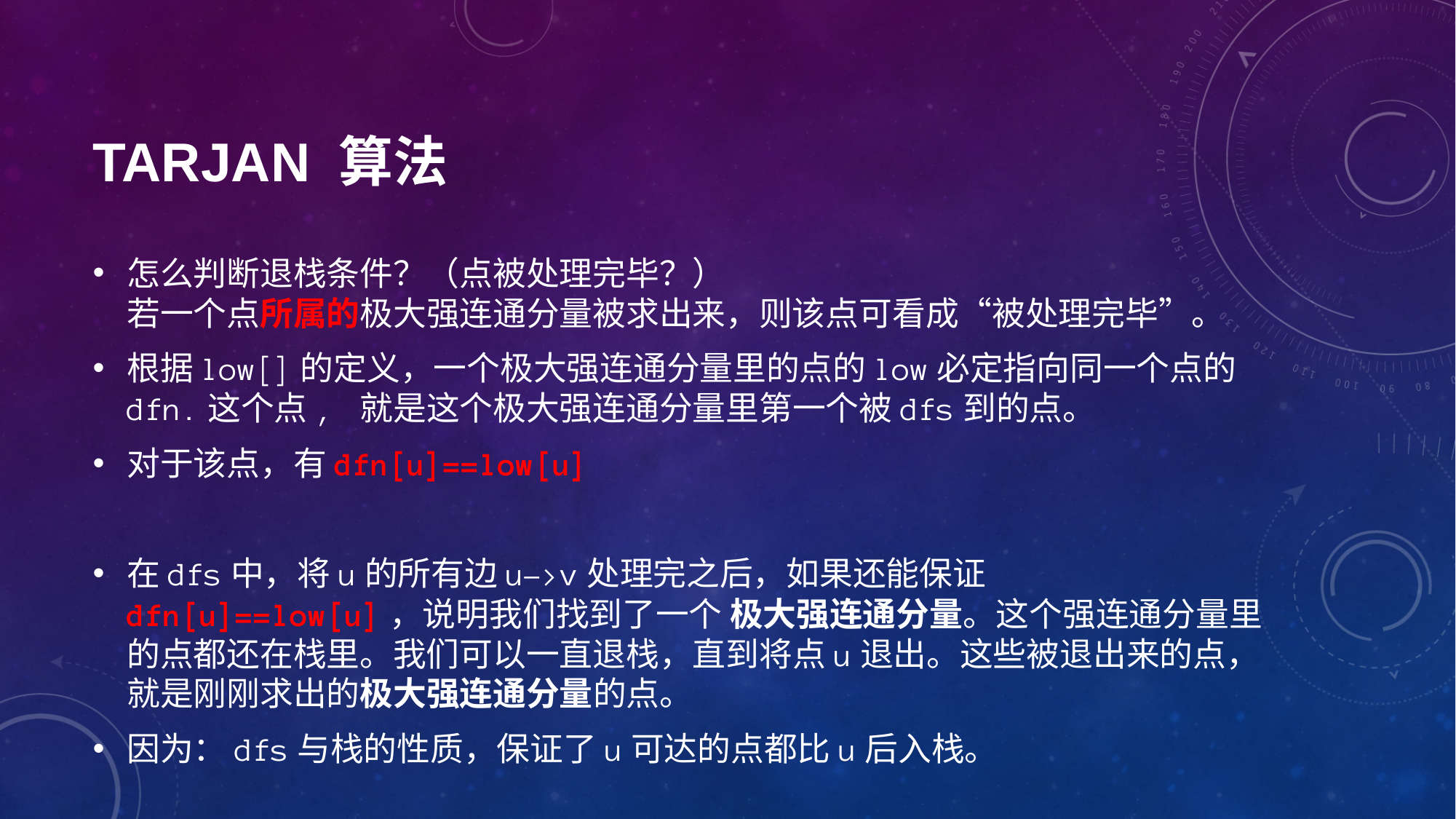

# Tarjan 算法
怎么判断退栈条件？（点被处理完毕？）
若一个点所属的极大强连通分量被求出来，则该点可看成“被处理完毕”。
根据low[]的定义，一个极大强连通分量里的点的low必定指向同一个点的dfn.这个点, 就是这个极大强连通分量里第一个被dfs到的点。
对于该点，有dfn[u]==low[u]

在dfs中，将u的所有边u->v处理完之后，如果还能保证dfn[u]==low[u]，说明我们找到了一个 极大强连通分量。这个强连通分量里的点都还在栈里。我们可以一直退栈，直到将点u退出。这些被退出来的点，就是刚刚求出的极大强连通分量的点。
因为：dfs与栈的性质，保证了u可达的点都比u后入栈。